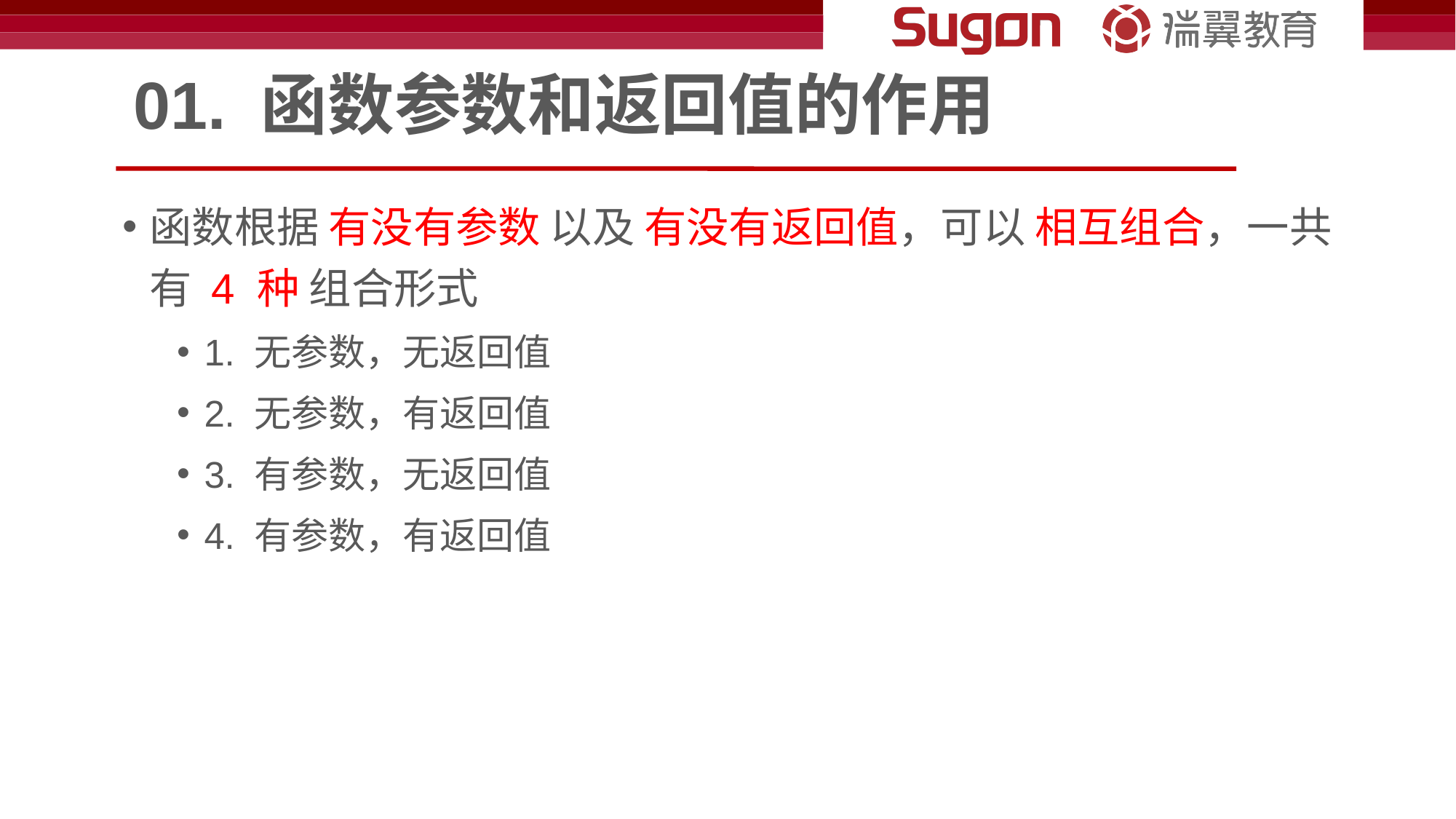

# 01. 函数参数和返回值的作用
函数根据 有没有参数 以及 有没有返回值，可以 相互组合，一共有 4 种 组合形式
1. 无参数，无返回值
2. 无参数，有返回值
3. 有参数，无返回值
4. 有参数，有返回值